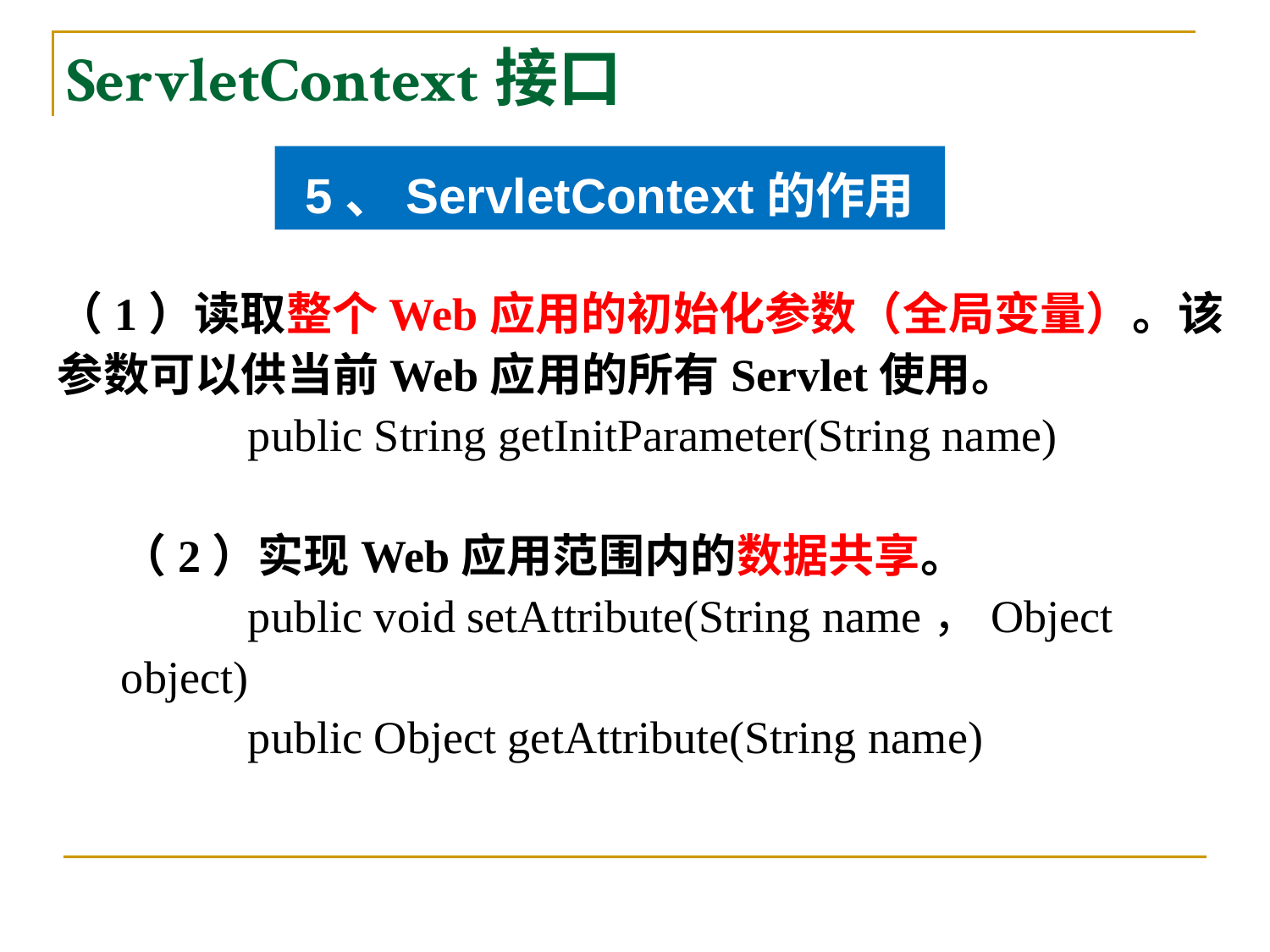

# ServletContext接口

（1）读取整个Web应用的初始化参数（全局变量）。该参数可以供当前Web应用的所有Servlet使用。
	public String getInitParameter(String name)

（2）实现Web应用范围内的数据共享。
	public void setAttribute(String name，Object object)
	public Object getAttribute(String name)

5、ServletContext的作用